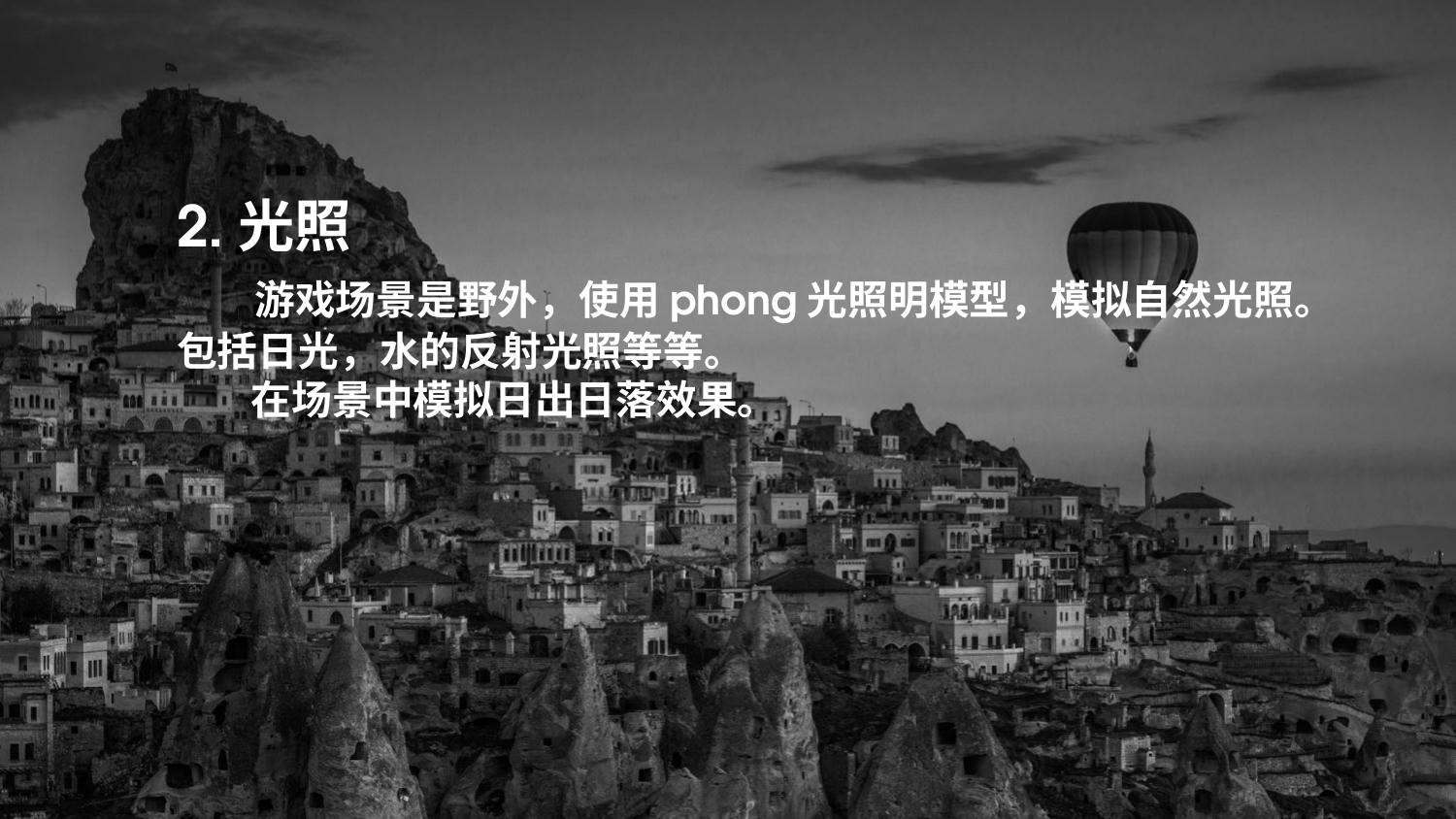

2.光照
     游戏场景是野外，使用phong光照明模型，模拟自然光照。包括日光，水的反射光照等等。
       在场景中模拟日出日落效果。